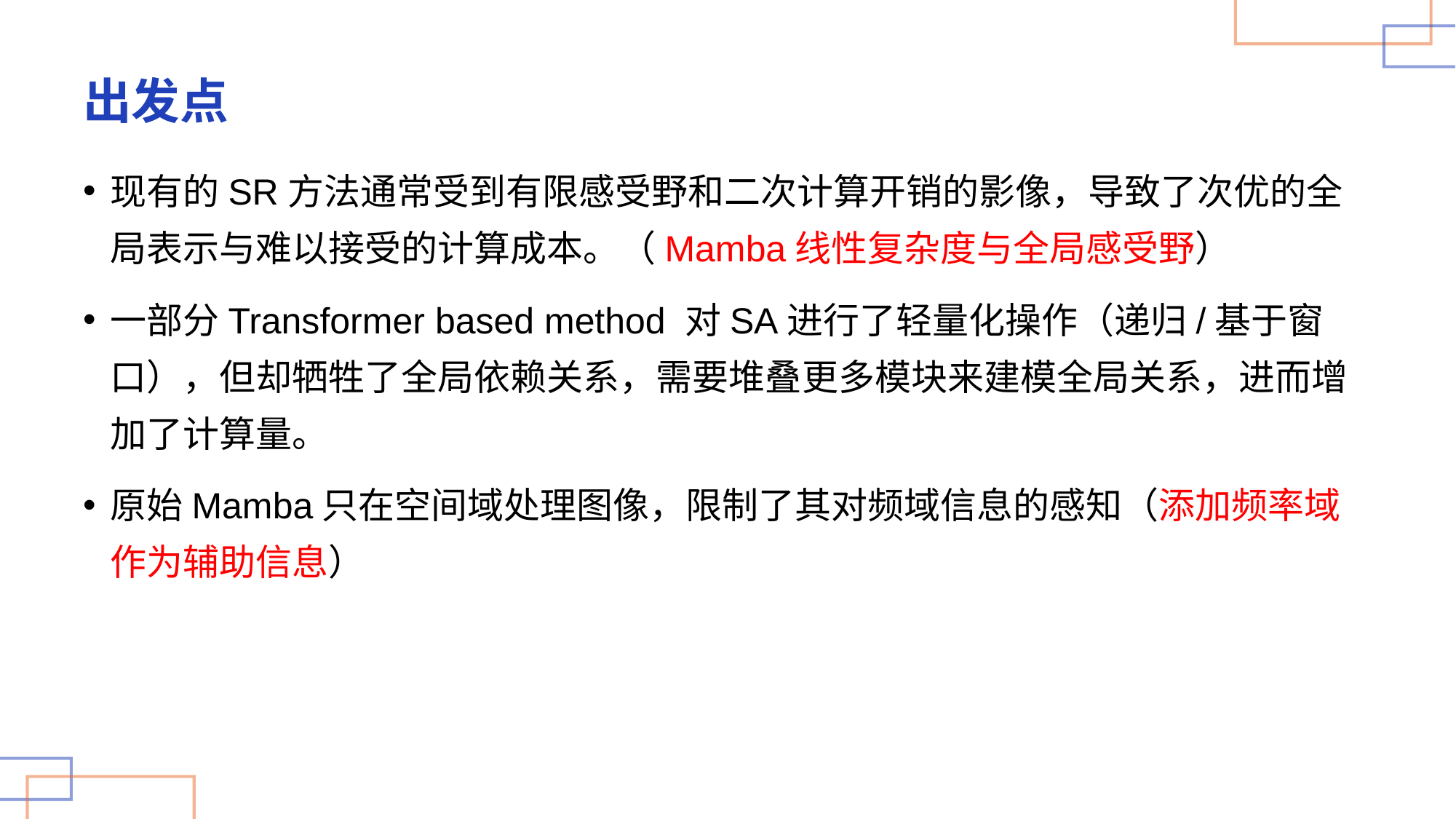

# 出发点
现有的SR方法通常受到有限感受野和二次计算开销的影像，导致了次优的全局表示与难以接受的计算成本。（Mamba线性复杂度与全局感受野）
一部分Transformer based method 对SA进行了轻量化操作（递归/基于窗口），但却牺牲了全局依赖关系，需要堆叠更多模块来建模全局关系，进而增加了计算量。
原始Mamba只在空间域处理图像，限制了其对频域信息的感知（添加频率域作为辅助信息）